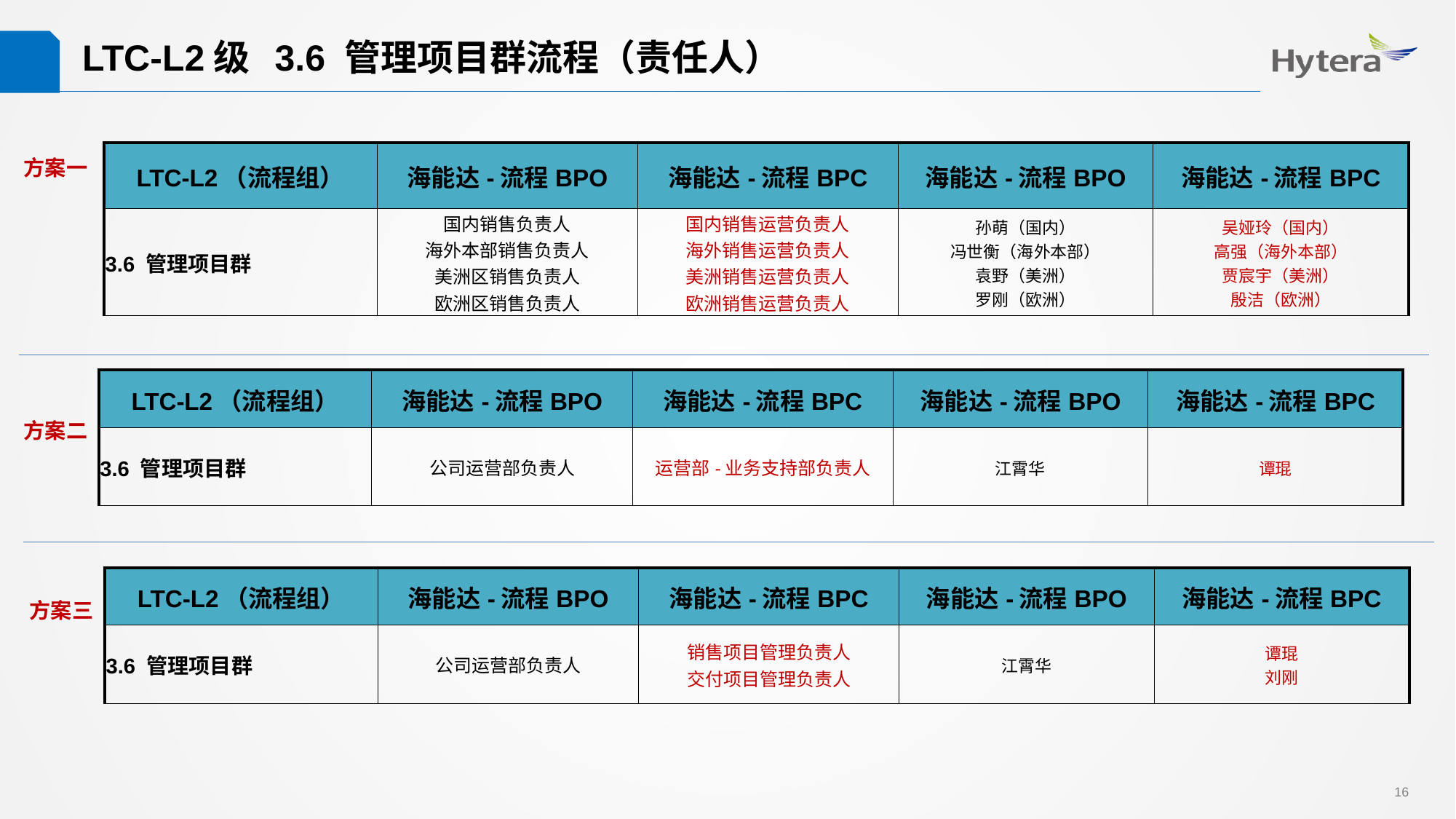

LTC-L2级  3.6 管理项目群流程（责任人）
| LTC-L2（流程组） | 海能达-流程BPO | 海能达-流程BPC | 海能达-流程BPO | 海能达-流程BPC |
| --- | --- | --- | --- | --- |
| 3.6 管理项目群 | 国内销售负责人 海外本部销售负责人 美洲区销售负责人 欧洲区销售负责人 | 国内销售运营负责人 海外销售运营负责人 美洲销售运营负责人 欧洲销售运营负责人 | 孙萌（国内） 冯世衡（海外本部） 袁野（美洲） 罗刚（欧洲） | 吴娅玲（国内） 高强（海外本部） 贾宸宇（美洲） 殷洁（欧洲） |
方案一
| LTC-L2（流程组） | 海能达-流程BPO | 海能达-流程BPC | 海能达-流程BPO | 海能达-流程BPC |
| --- | --- | --- | --- | --- |
| 3.6 管理项目群 | 公司运营部负责人 | 运营部-业务支持部负责人 | 江霄华 | 谭琨 |
方案二
| LTC-L2（流程组） | 海能达-流程BPO | 海能达-流程BPC | 海能达-流程BPO | 海能达-流程BPC |
| --- | --- | --- | --- | --- |
| 3.6 管理项目群 | 公司运营部负责人 | 销售项目管理负责人 交付项目管理负责人 | 江霄华 | 谭琨 刘刚 |
方案三